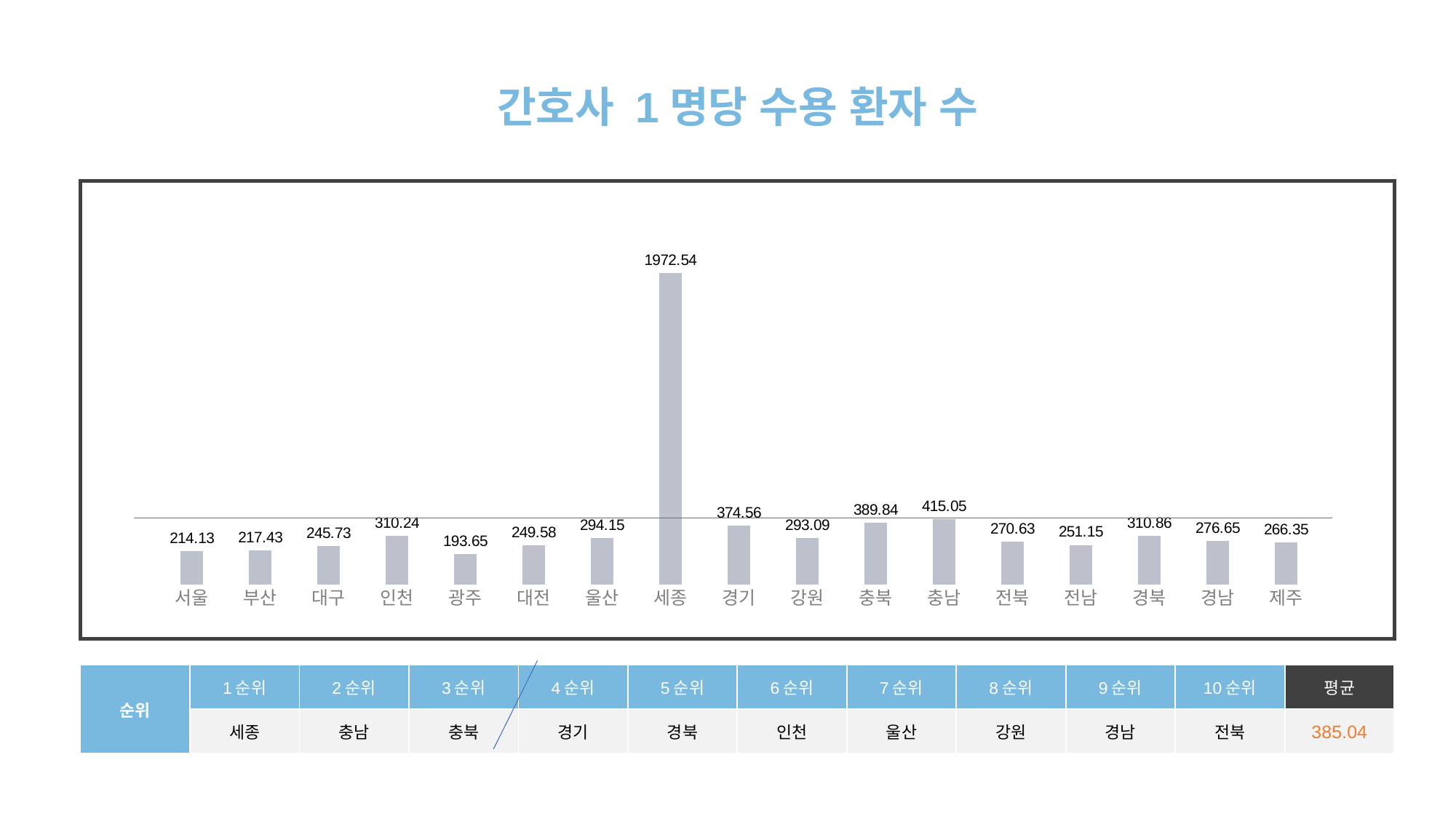

간호사 1명당 수용 환자 수

### Chart

| Category | 열1 |
|---|---|
| 서울 | 214.13359690663424 |
| 부산 | 217.43221400826965 |
| 대구 | 245.72927628313312 |
| 인천 | 310.2422138047138 |
| 광주 | 193.64598491864004 |
| 대전 | 249.58082737996344 |
| 울산 | 294.1509719767735 |
| 세종 | 1972.5352112676057 |
| 경기 | 374.55689389310754 |
| 강원 | 293.0879183210437 |
| 충북 | 389.83667481662593 |
| 충남 | 415.0529411764706 |
| 전북 | 270.6270246607325 |
| 전남 | 251.14872202357304 |
| 경북 | 310.85644993648225 |
| 경남 | 276.65144447172435 |
| 제주 | 266.3490068909607 |
| 순위 | 1순위 | 2순위 | 3순위 | 4순위 | 5순위 | 6순위 | 7순위 | 8순위 | 9순위 | 10순위 | 평균 |
| --- | --- | --- | --- | --- | --- | --- | --- | --- | --- | --- | --- |
|  | 세종 | 충남 | 충북 | 경기 | 경북 | 인천 | 울산 | 강원 | 경남 | 전북 | 385.04 |